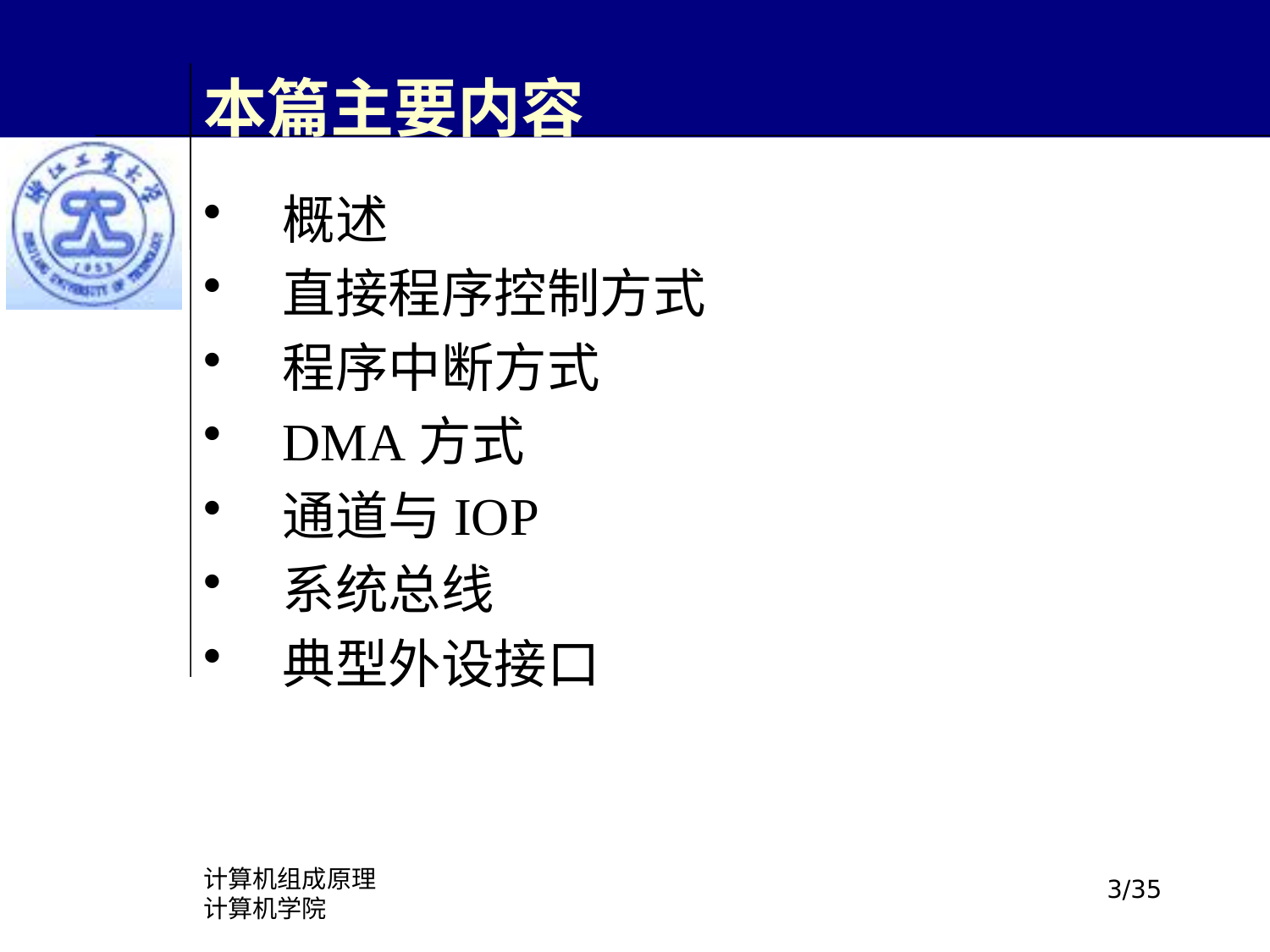

# 本篇主要内容
概述
直接程序控制方式
程序中断方式
DMA方式
通道与IOP
系统总线
典型外设接口

计算机组成原理
计算机学院
3/35